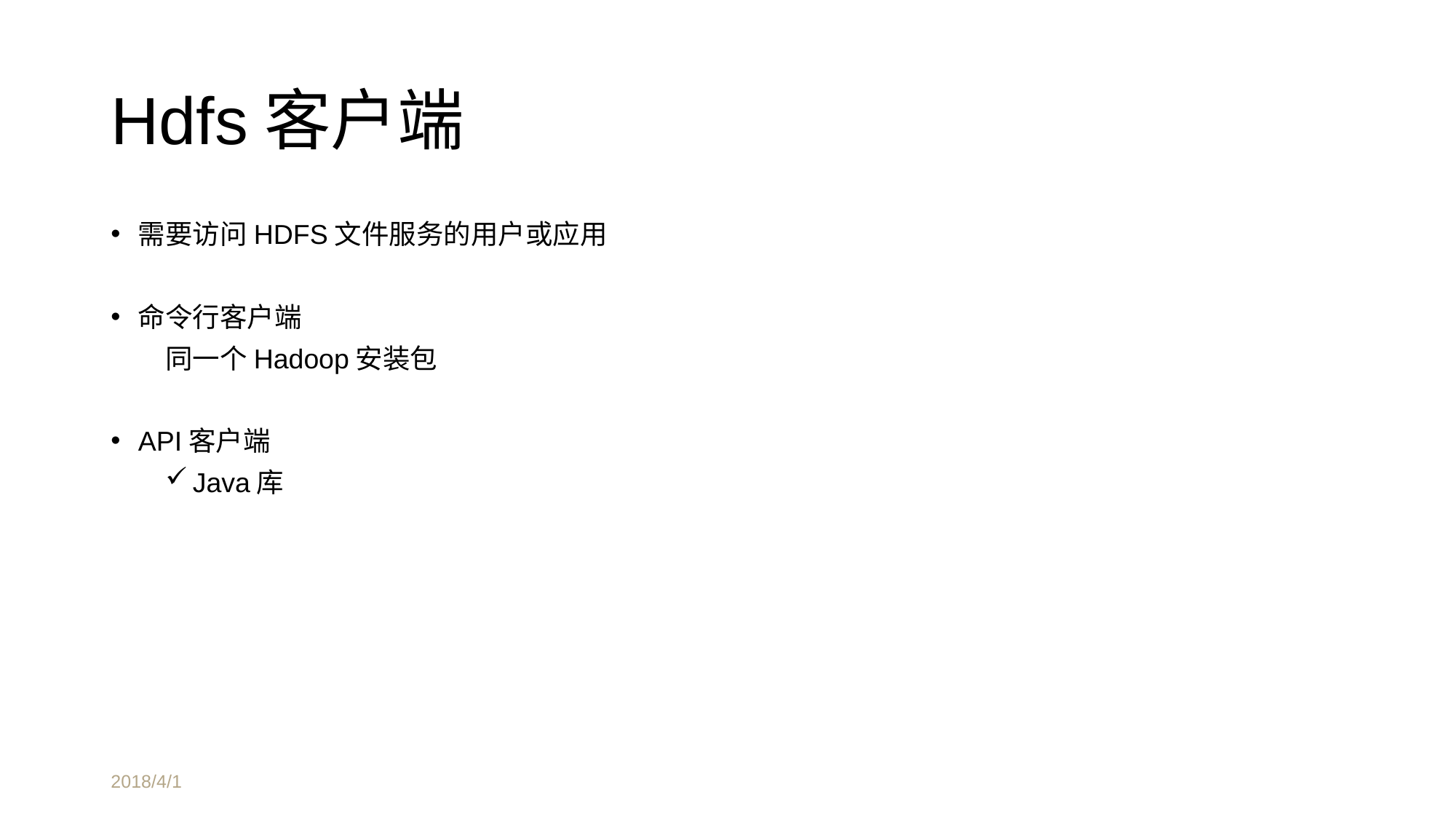

# Hdfs客户端
需要访问HDFS文件服务的用户或应用

命令行客户端
同一个Hadoop安装包

API客户端
Java库

2018/4/1